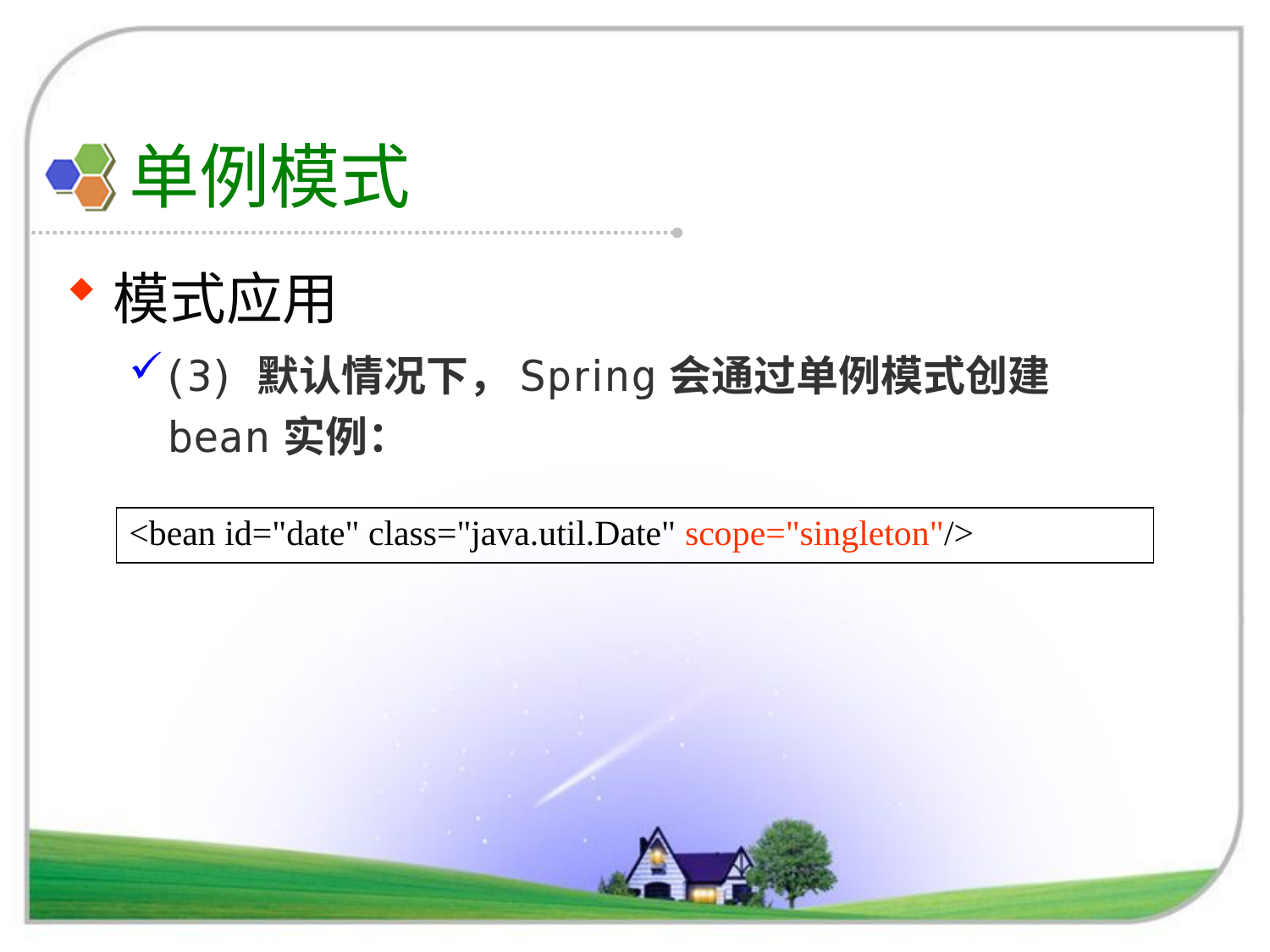

# 单例模式
模式应用
(3) 默认情况下，Spring会通过单例模式创建bean实例：

| <bean id="date" class="java.util.Date" scope="singleton"/> |
| --- |